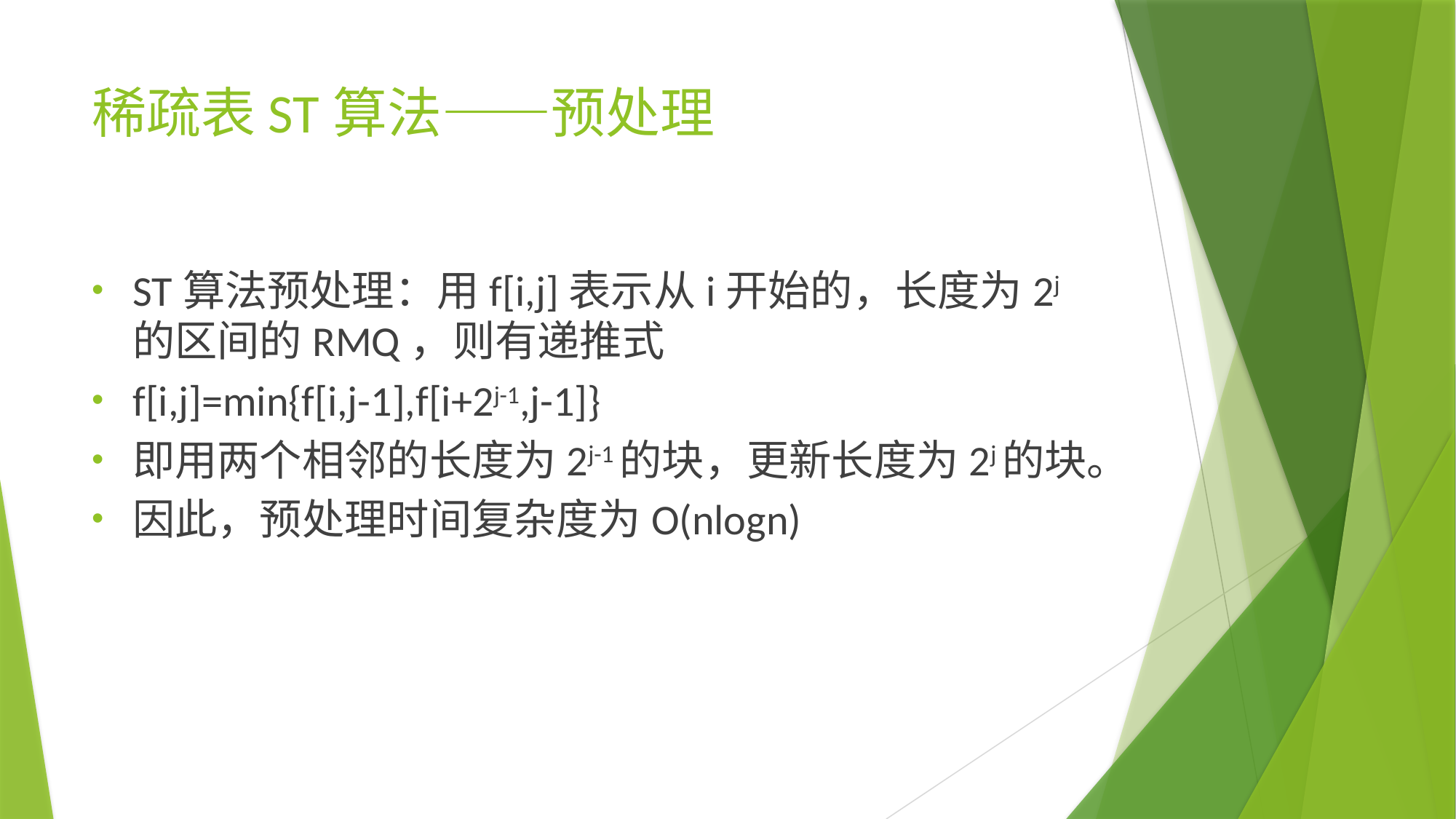

# 稀疏表ST算法——预处理
ST算法预处理：用f[i,j]表示从i开始的，长度为2j的区间的RMQ，则有递推式
f[i,j]=min{f[i,j-1],f[i+2j-1,j-1]}
即用两个相邻的长度为2j-1的块，更新长度为2j的块。
因此，预处理时间复杂度为O(nlogn)